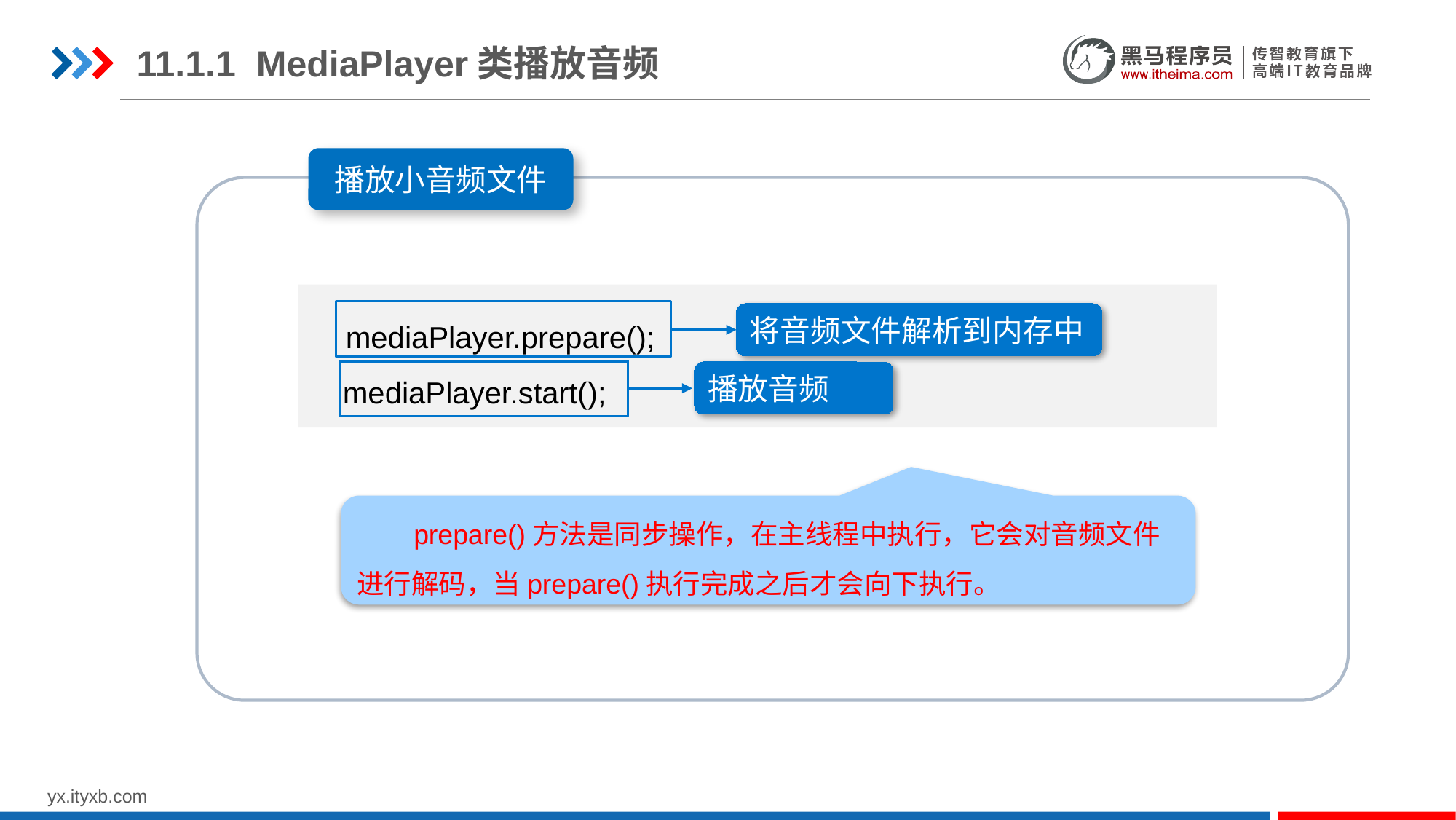

11.1.1  MediaPlayer类播放音频
播放小音频文件

    mediaPlayer.prepare();
    mediaPlayer.start();

将音频文件解析到内存中

播放音频
        prepare()方法是同步操作，在主线程中执行，它会对音频文件进行解码，当prepare()执行完成之后才会向下执行。